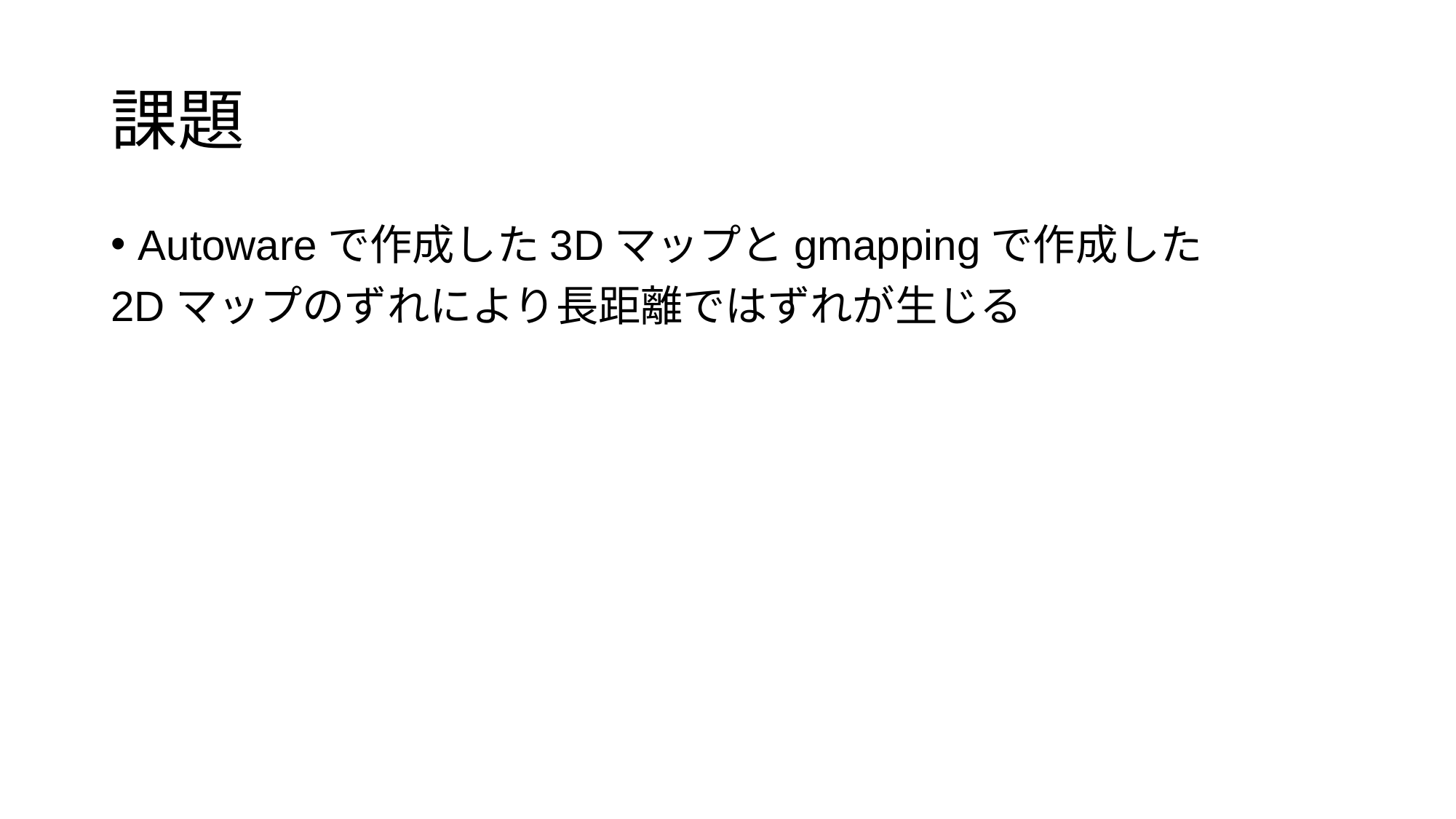

# 課題
Autowareで作成した3Dマップとgmappingで作成した
2Dマップのずれにより長距離ではずれが生じる